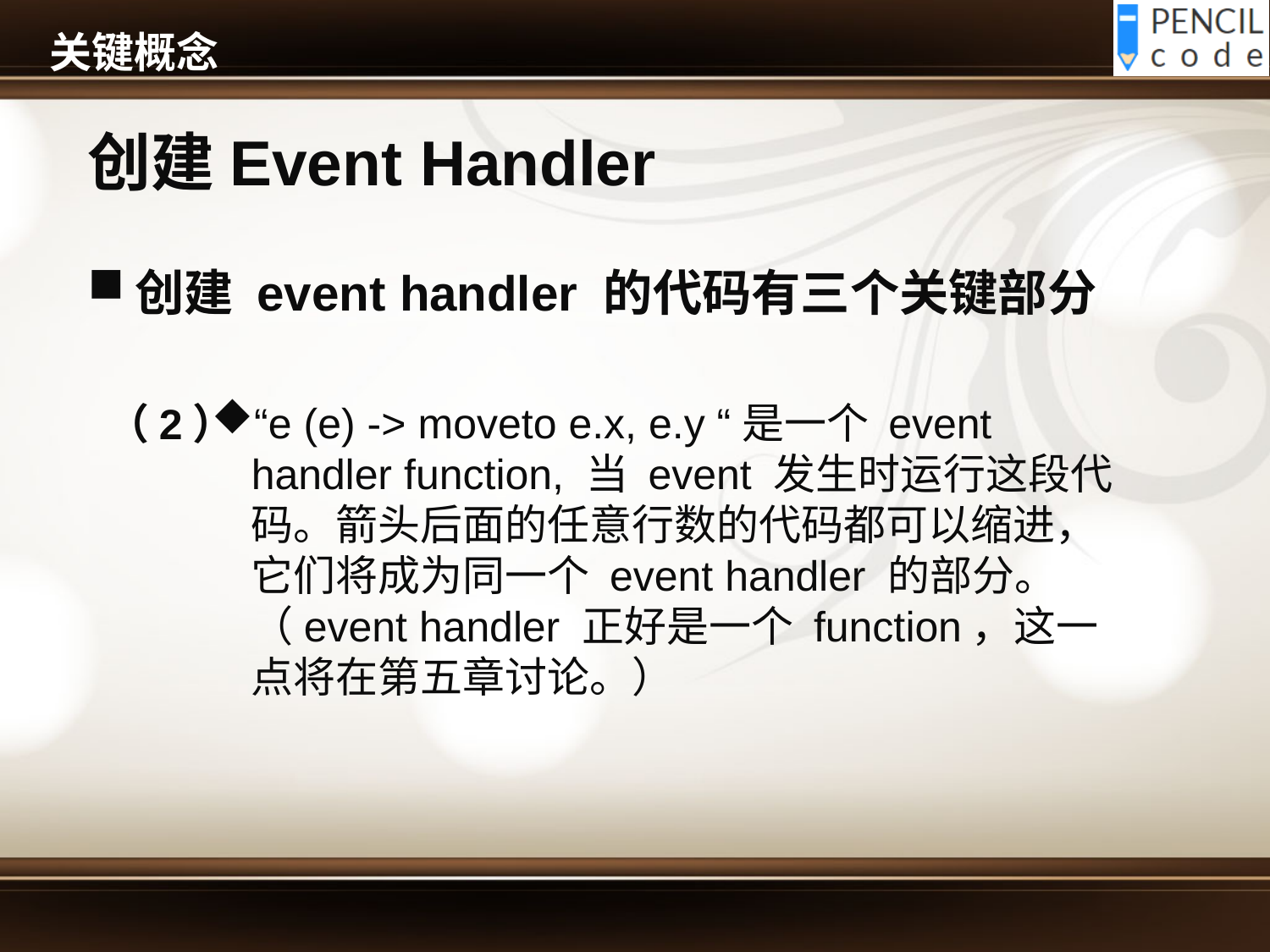

# 关键概念
创建Event Handler
创建 event handler 的代码有三个关键部分
“e (e) -> moveto e.x, e.y “是一个 event handler function, 当 event 发生时运行这段代码。箭头后面的任意行数的代码都可以缩进，它们将成为同一个 event handler 的部分。   （event handler 正好是一个 function，这一点将在第五章讨论。）
（2）